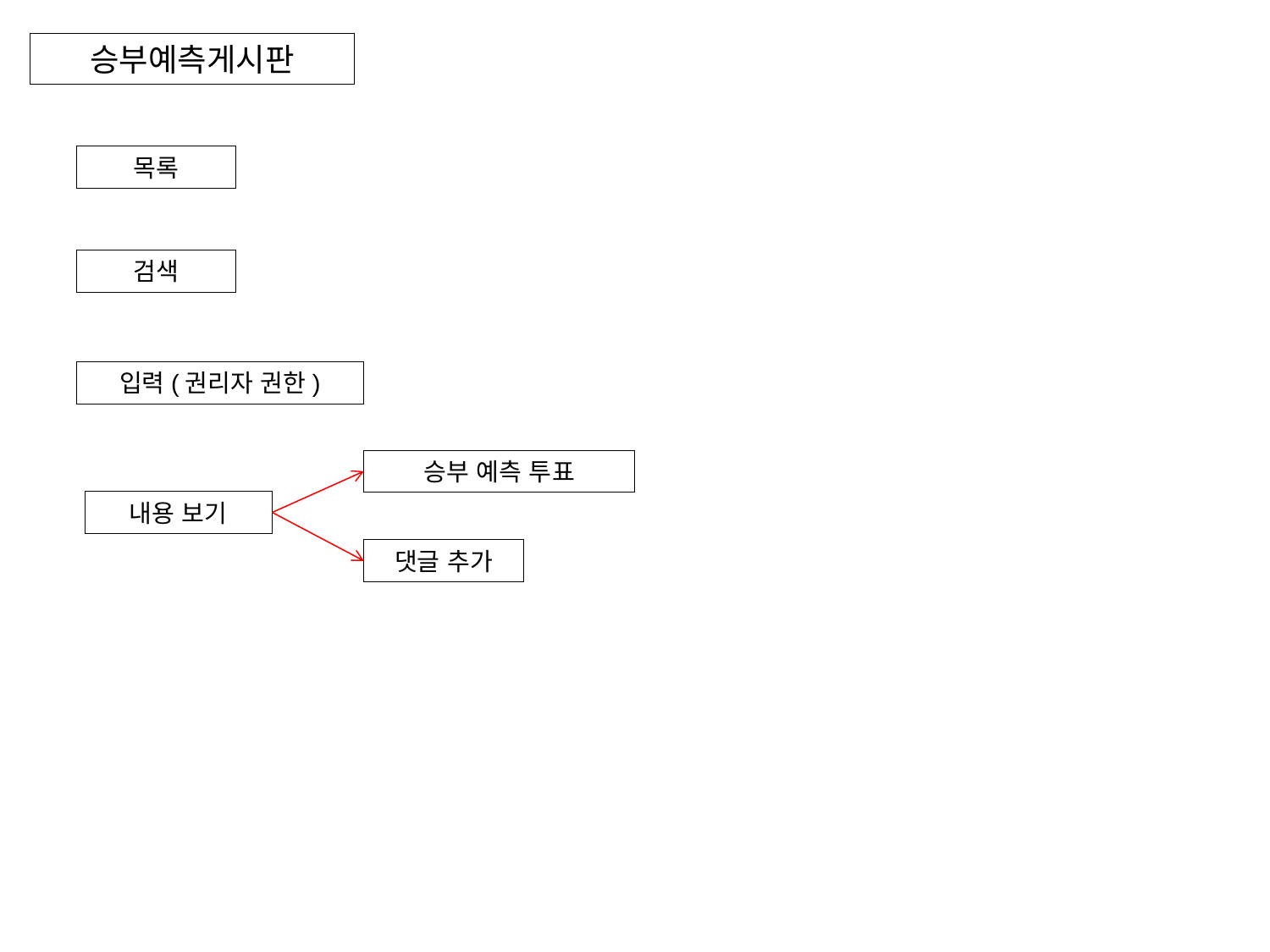

승부예측게시판
목록
검색
입력(권리자 권한)
승부 예측 투표
내용 보기
댓글 추가